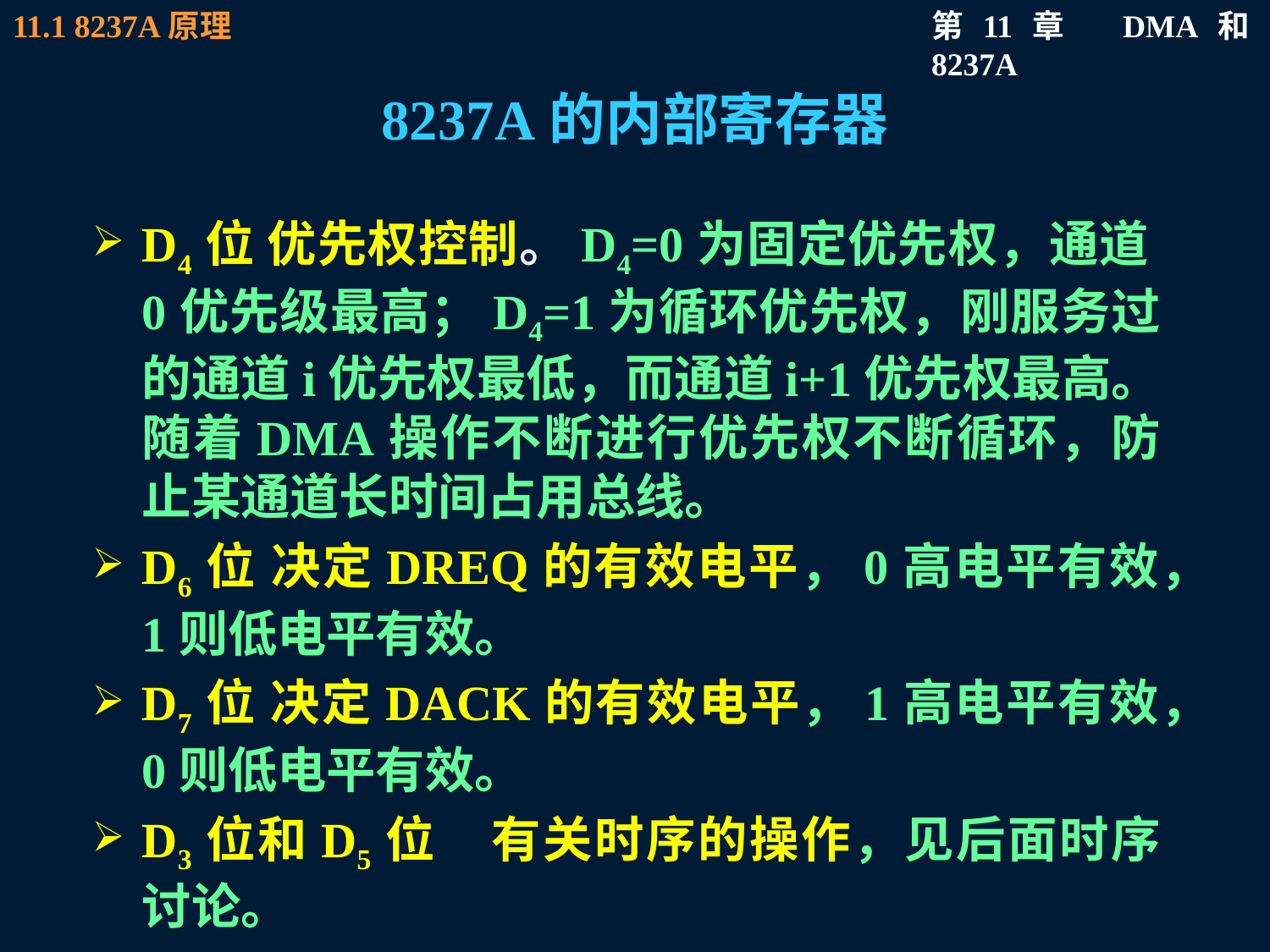

# 8237A的内部寄存器
D4位 优先权控制。D4=0为固定优先权，通道0优先级最高；D4=1为循环优先权，刚服务过的通道i优先权最低，而通道i+1优先权最高。随着DMA操作不断进行优先权不断循环，防止某通道长时间占用总线。
D6位 决定DREQ的有效电平，0高电平有效，1则低电平有效。
D7位 决定DACK的有效电平，1高电平有效，0则低电平有效。
D3位和D5位    有关时序的操作，见后面时序讨论。